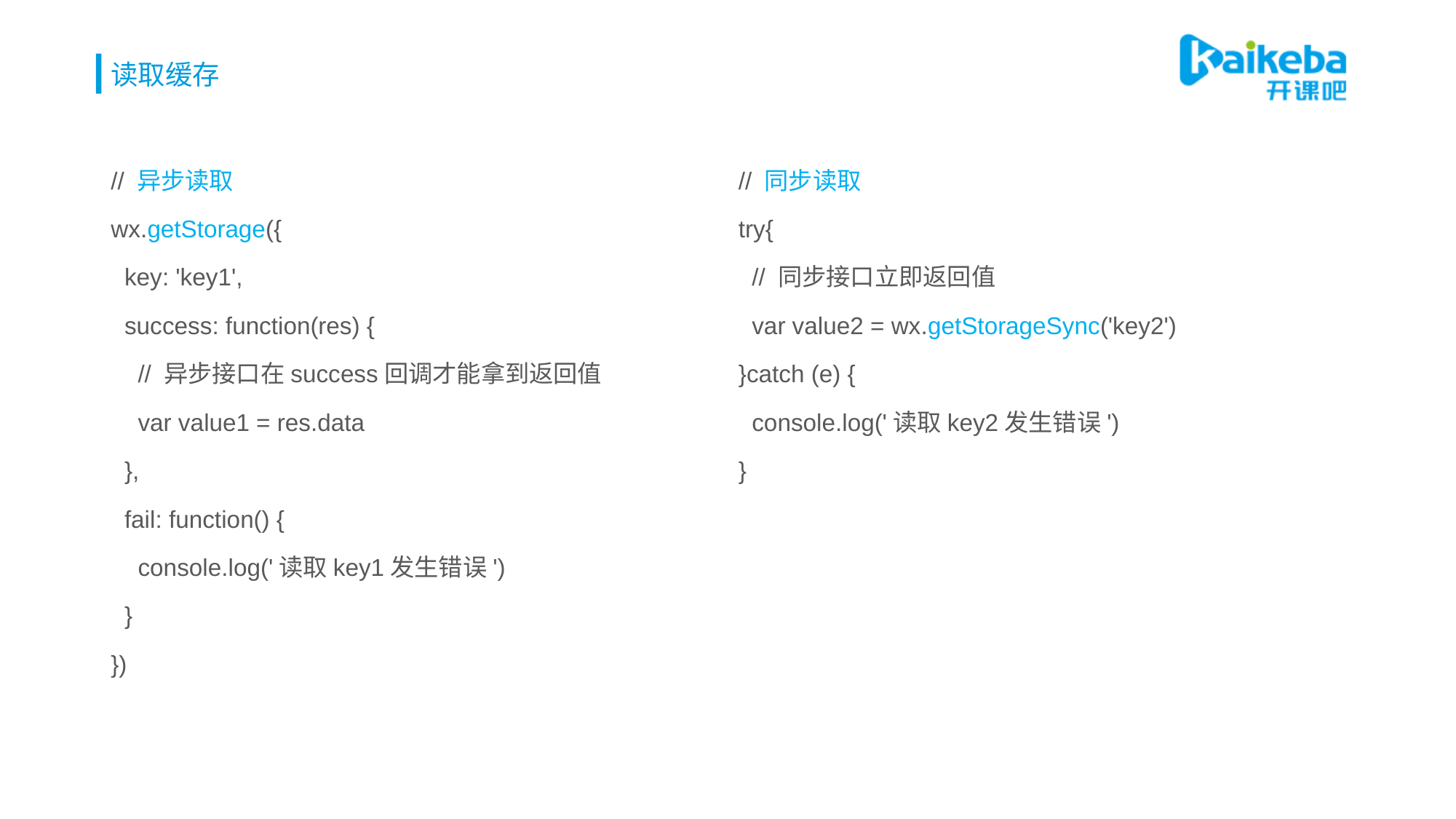

# 读取缓存
// 异步读取
wx.getStorage({
  key: 'key1',
  success: function(res) {
    // 异步接口在success回调才能拿到返回值
    var value1 = res.data
  },
  fail: function() {
    console.log('读取key1发生错误')
  }
})
// 同步读取
try{
  // 同步接口立即返回值
  var value2 = wx.getStorageSync('key2')
}catch (e) {
  console.log('读取key2发生错误')
}